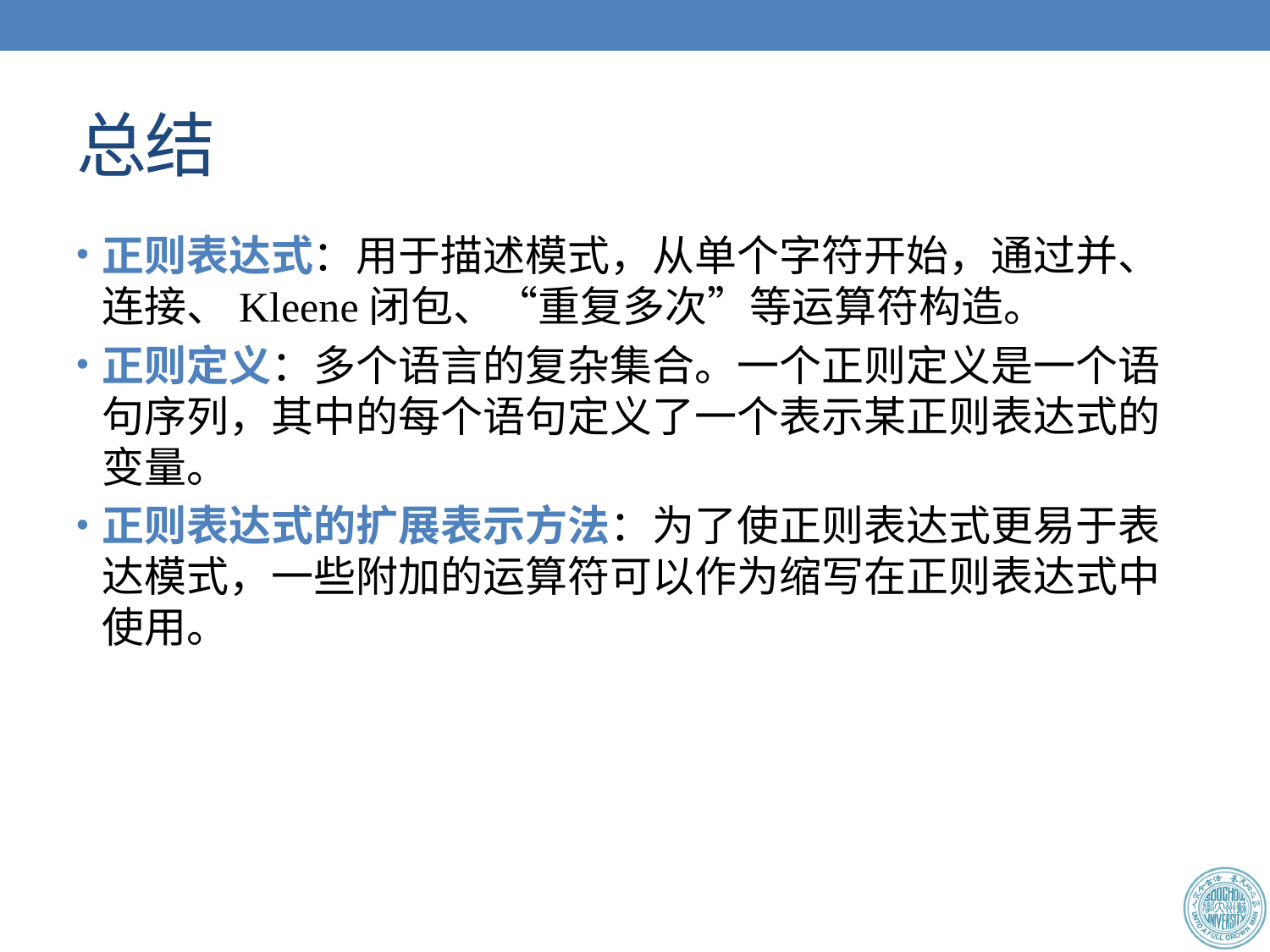

# 总结
正则表达式：用于描述模式，从单个字符开始，通过并、连接、Kleene闭包、“重复多次”等运算符构造。
正则定义：多个语言的复杂集合。一个正则定义是一个语句序列，其中的每个语句定义了一个表示某正则表达式的变量。
正则表达式的扩展表示方法：为了使正则表达式更易于表达模式，一些附加的运算符可以作为缩写在正则表达式中使用。